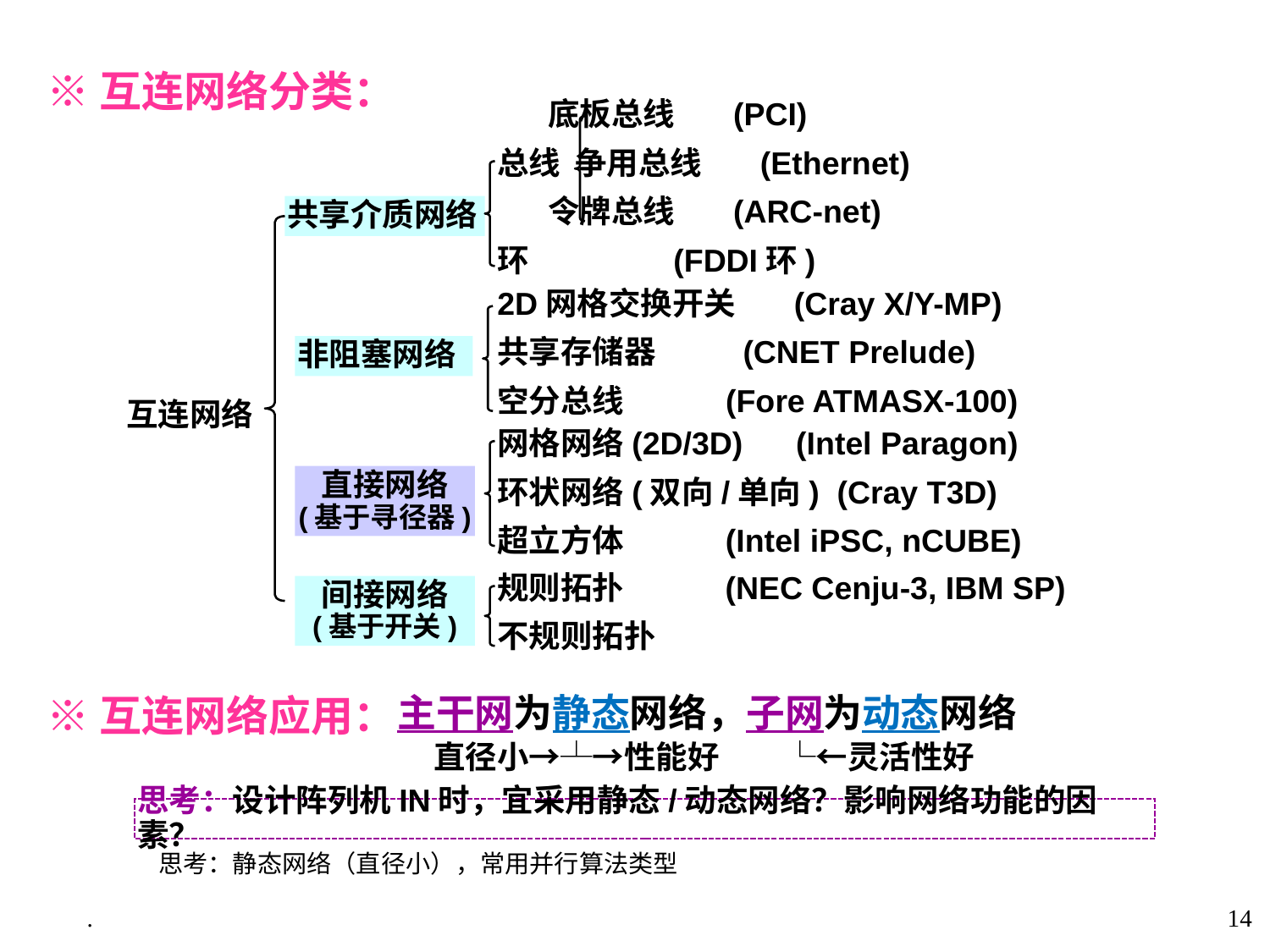

※互连网络分类：

 ※互连网络应用：
      底板总线       (PCI)
总线  争用总线       (Ethernet)
      令牌总线       (ARC-net)
环                   (FDDI环)

共享介质网络

2D网格交换开关       (Cray X/Y-MP)
共享存储器           (CNET Prelude)
空分总线             (Fore ATMASX-100)

非阻塞网络
互连网络
网格网络(2D/3D)      (Intel Paragon)
环状网络(双向/单向)  (Cray T3D)
超立方体             (Intel iPSC, nCUBE)

直接网络
(基于寻径器)
规则拓扑             (NEC Cenju-3, IBM SP)
不规则拓扑
间接网络
(基于开关)

主干网为静态网络，子网为动态网络
    直径小→┴→性能好         └←灵活性好
思考：设计阵列机IN时，宜采用静态/动态网络？影响网络功能的因素？
思考：静态网络（直径小），常用并行算法类型
.
14